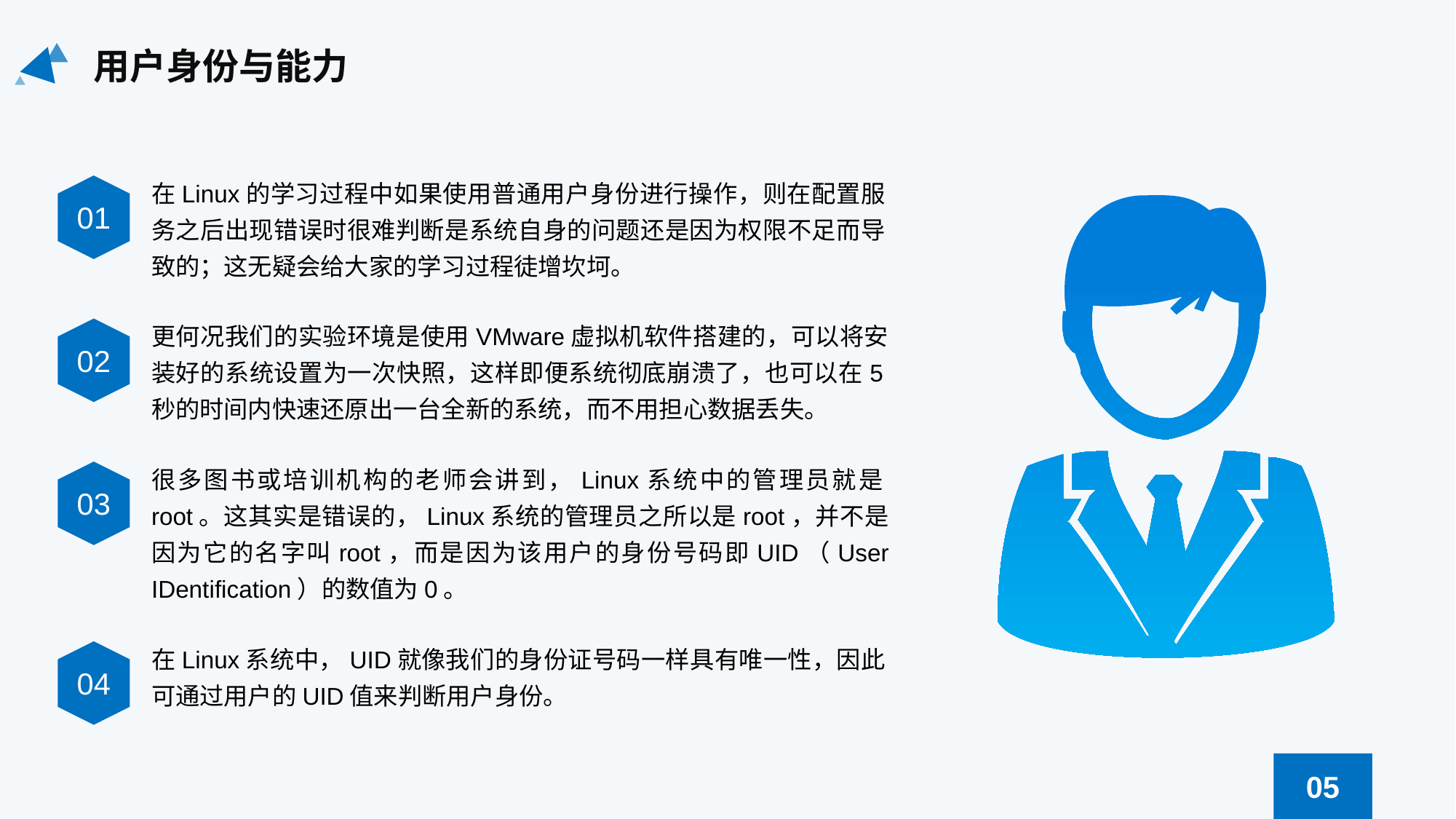

用户身份与能力

在Linux的学习过程中如果使用普通用户身份进行操作，则在配置服务之后出现错误时很难判断是系统自身的问题还是因为权限不足而导致的；这无疑会给大家的学习过程徒增坎坷。

01

更何况我们的实验环境是使用VMware虚拟机软件搭建的，可以将安装好的系统设置为一次快照，这样即便系统彻底崩溃了，也可以在5秒的时间内快速还原出一台全新的系统，而不用担心数据丢失。

02
很多图书或培训机构的老师会讲到，Linux系统中的管理员就是root。这其实是错误的，Linux系统的管理员之所以是root，并不是因为它的名字叫root，而是因为该用户的身份号码即UID（User IDentification）的数值为0。

03
在Linux系统中，UID就像我们的身份证号码一样具有唯一性，因此可通过用户的UID值来判断用户身份。

04

05